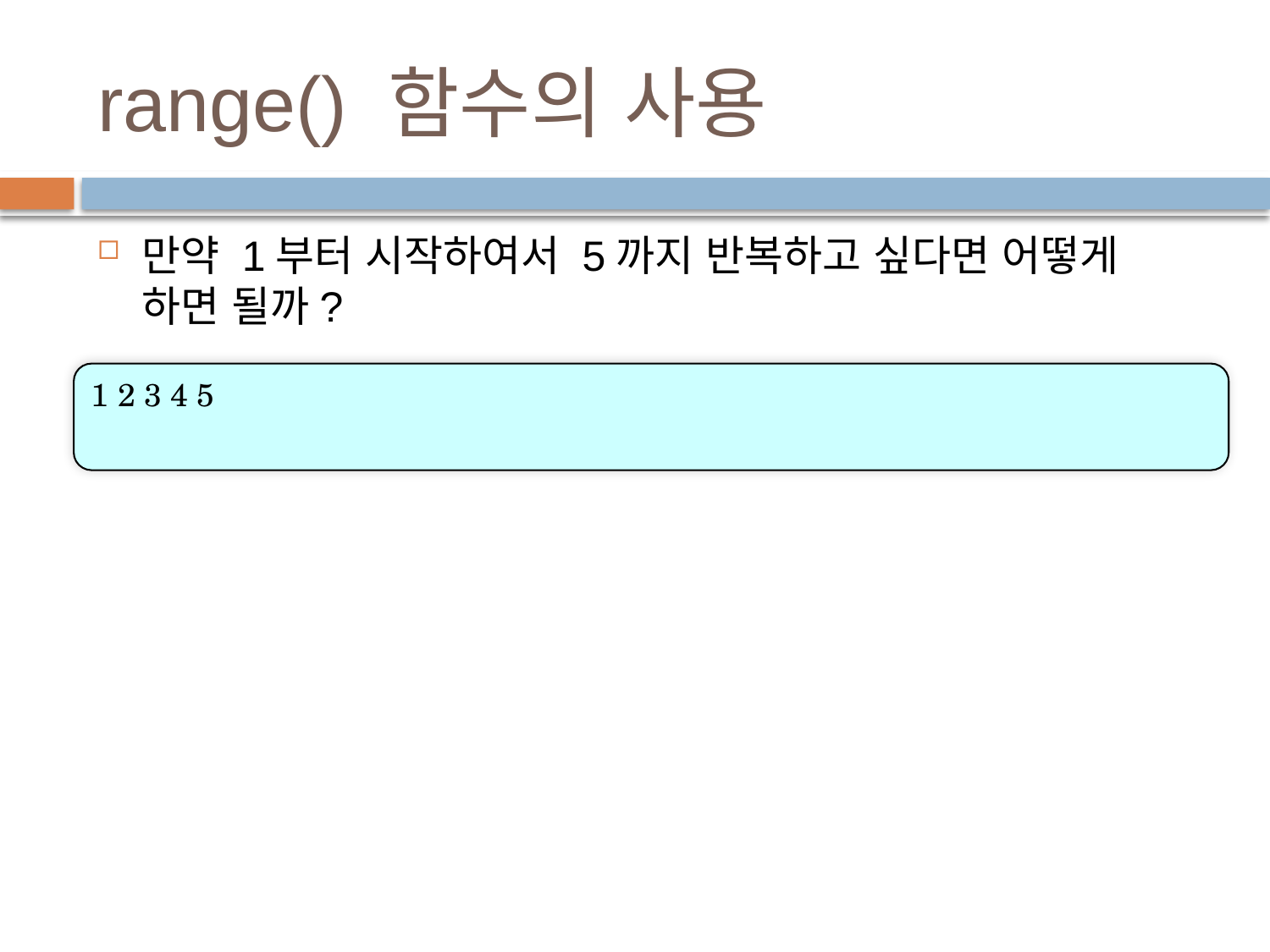

# range() 함수의 사용
만약 1부터 시작하여서 5까지 반복하고 싶다면 어떻게 하면 될까?
1 2 3 4 5